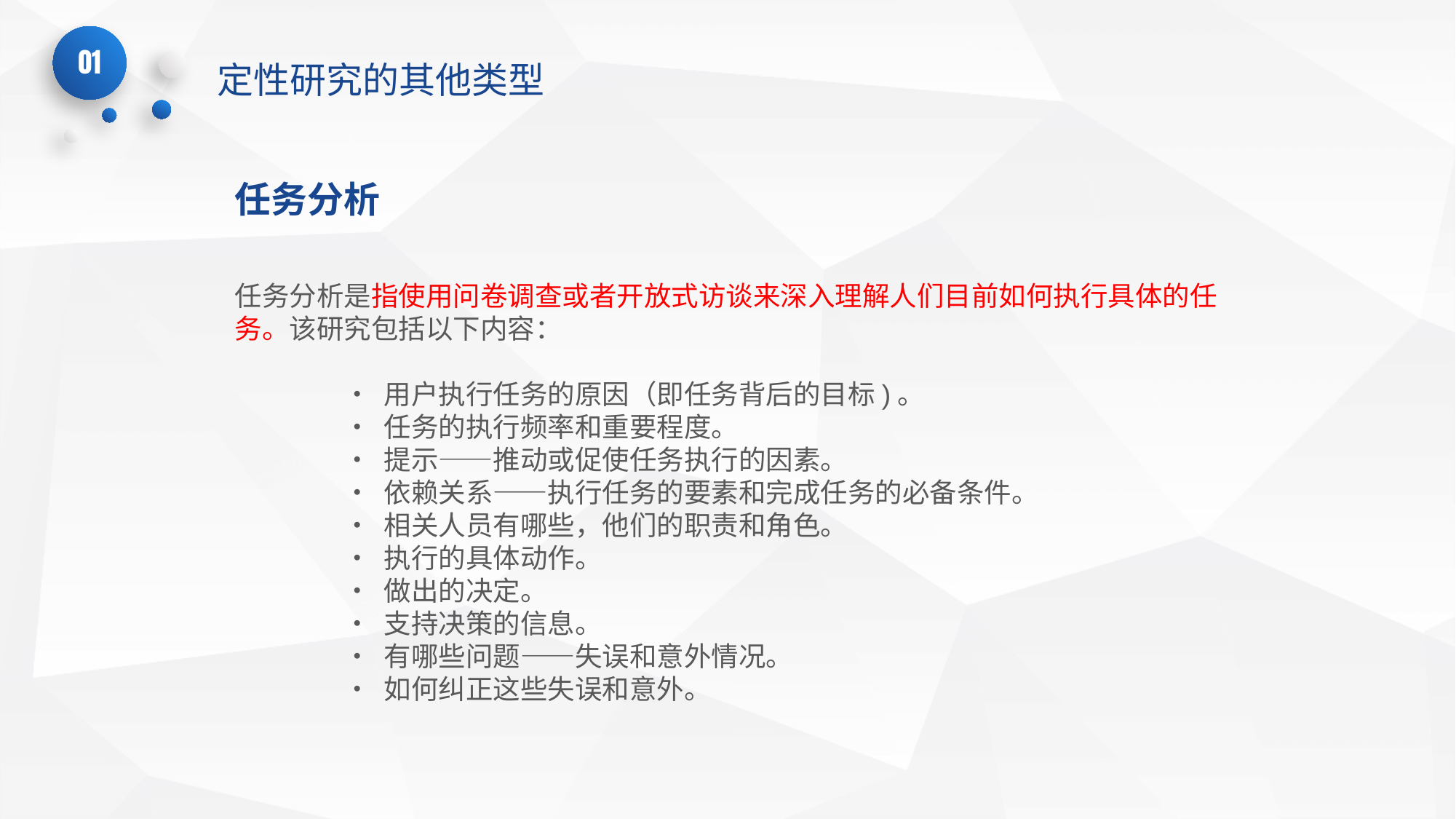

定性研究的其他类型
任务分析

任务分析是指使用问卷调查或者开放式访谈来深入理解人们目前如何执行具体的任务。该研究包括以下内容：

	• 用户执行任务的原因（即任务背后的目标)。
	• 任务的执行频率和重要程度。
	• 提示——推动或促使任务执行的因素。
	• 依赖关系——执行任务的要素和完成任务的必备条件。
	• 相关人员有哪些，他们的职责和角色。
	• 执行的具体动作。
	• 做出的决定。
	• 支持决策的信息。
	• 有哪些问题——失误和意外情况。
	• 如何纠正这些失误和意外。